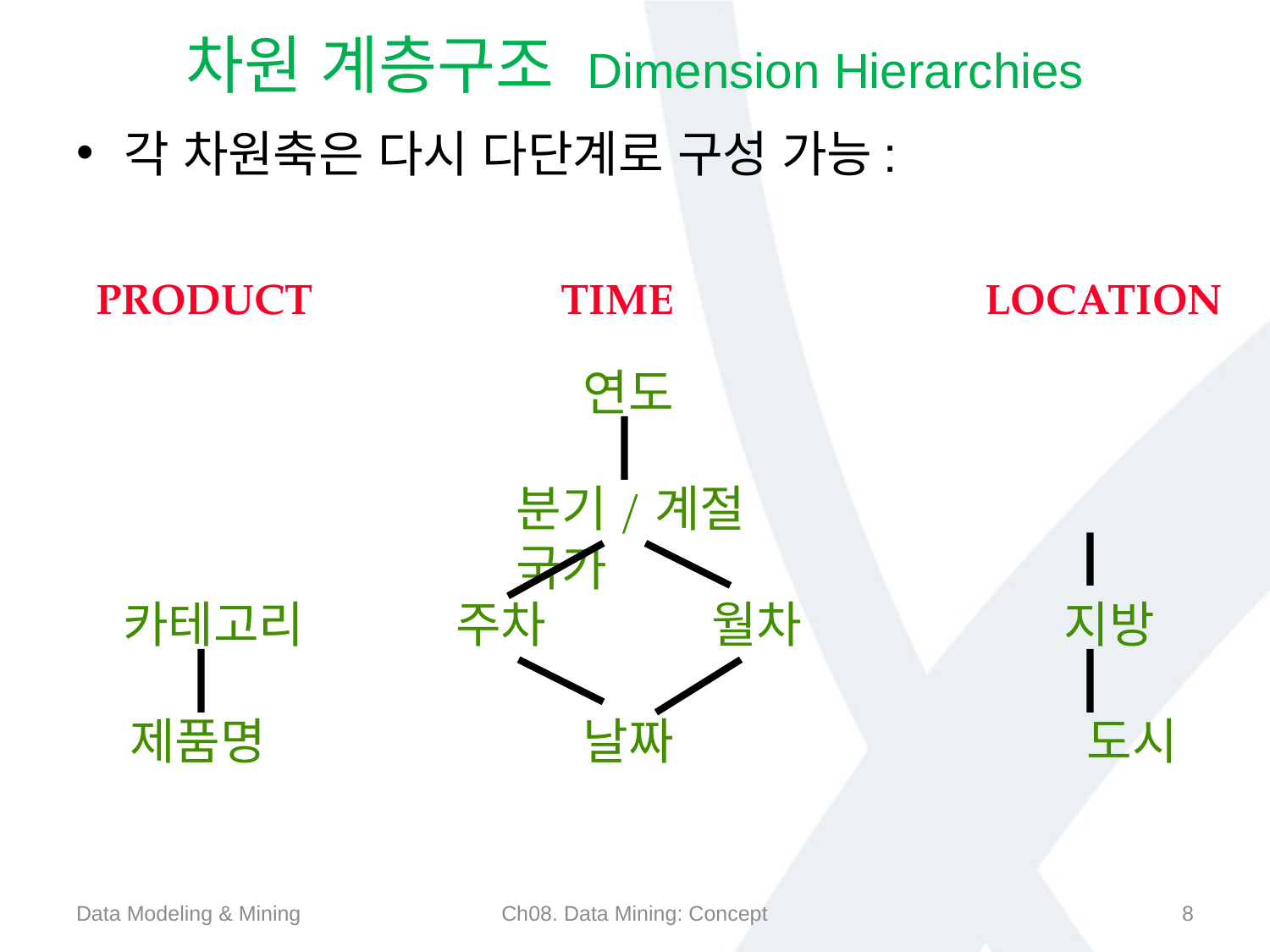

# 차원 계층구조 Dimension Hierarchies
각 차원축은 다시 다단계로 구성 가능:
PRODUCT
TIME
LOCATION
 연도

분기/계절                        국가

카테고리           주차            월차                   지방

제품명                       날짜                              도시
Data Modeling & Mining
Ch08. Data Mining: Concept
8